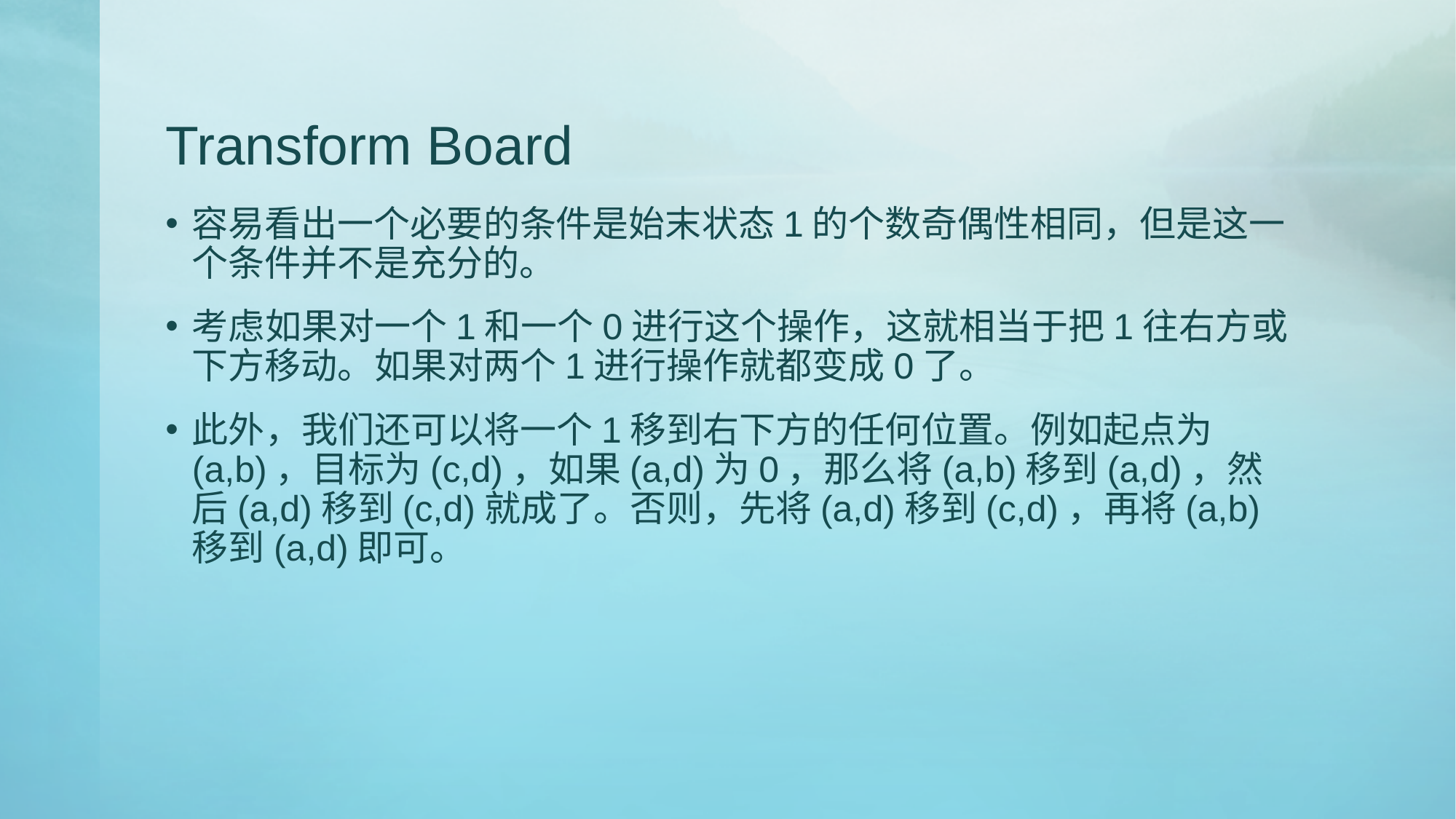

# Transform Board
容易看出一个必要的条件是始末状态1的个数奇偶性相同，但是这一个条件并不是充分的。
考虑如果对一个1和一个0进行这个操作，这就相当于把1往右方或下方移动。如果对两个1进行操作就都变成0了。
此外，我们还可以将一个1移到右下方的任何位置。例如起点为(a,b)，目标为(c,d)，如果(a,d)为0，那么将(a,b)移到(a,d)，然后(a,d)移到(c,d)就成了。否则，先将(a,d)移到(c,d)，再将(a,b)移到(a,d)即可。